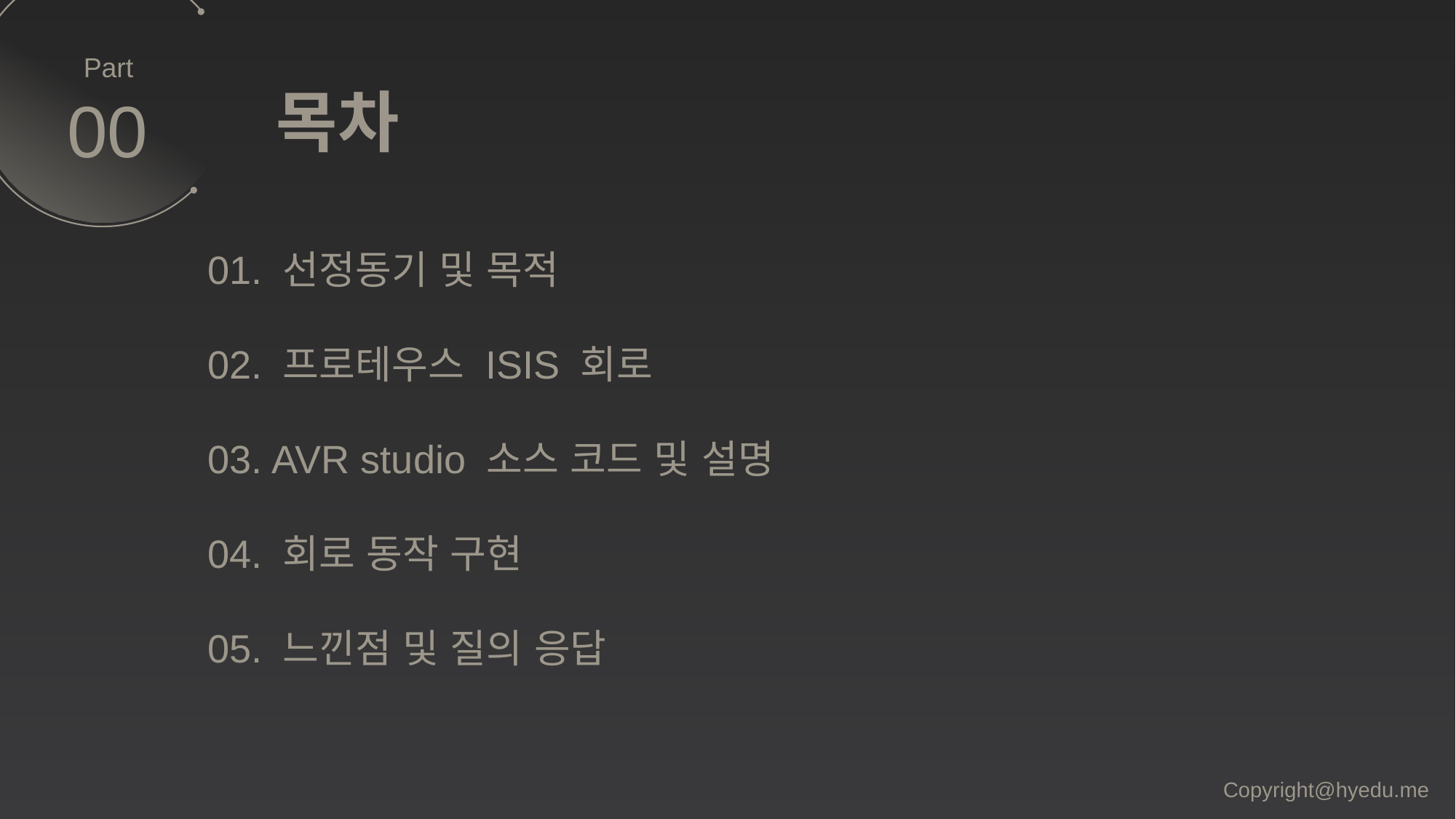

목차
00
01. 선정동기 및 목적

02. 프로테우스 ISIS 회로

03. AVR studio 소스 코드 및 설명

04. 회로 동작 구현

05. 느낀점 및 질의 응답